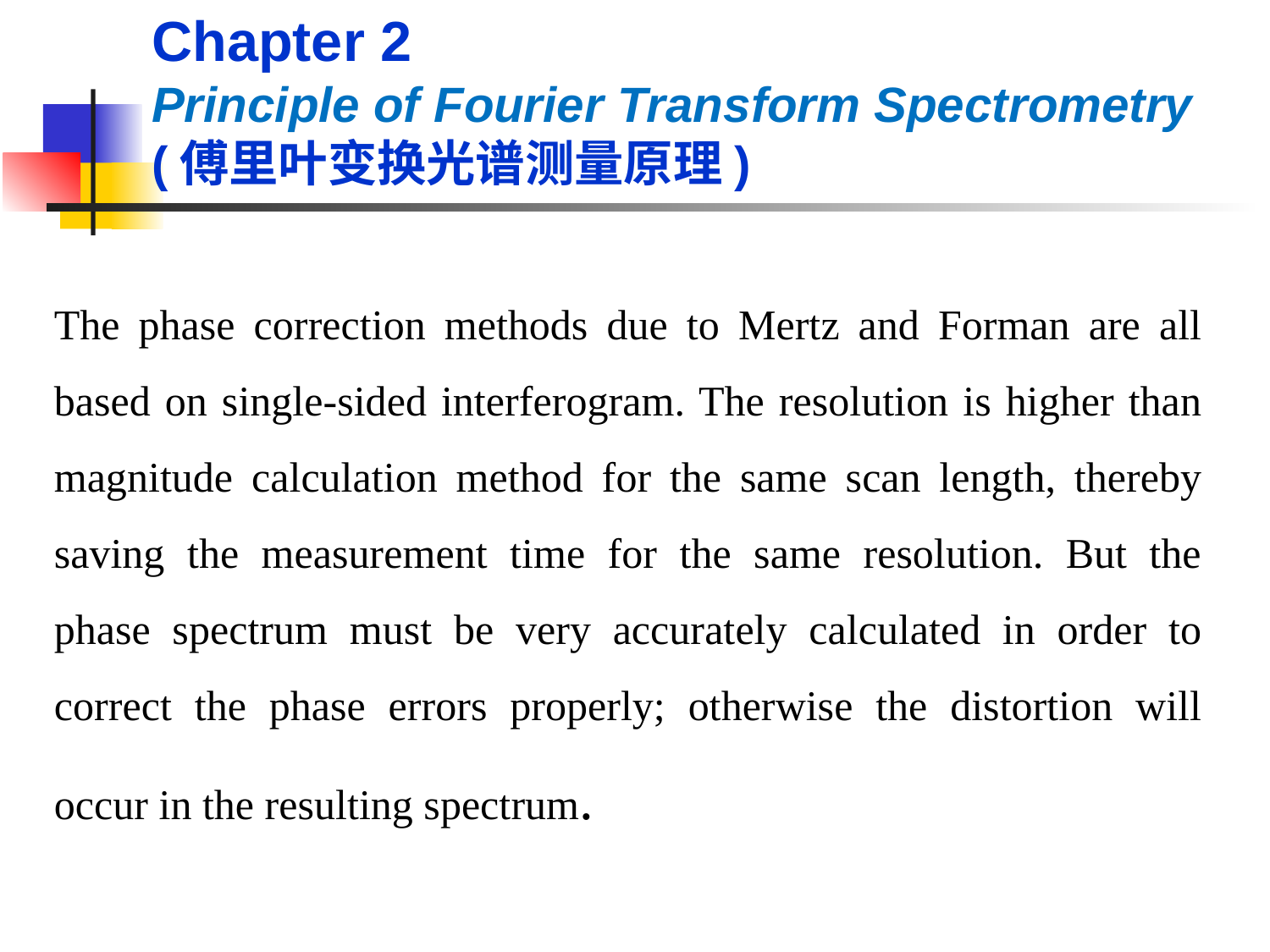

Chapter 2
Principle of Fourier Transform Spectrometry (傅里叶变换光谱测量原理)

The phase correction methods due to Mertz and Forman are all based on single-sided interferogram. The resolution is higher than magnitude calculation method for the same scan length, thereby saving the measurement time for the same resolution. But the phase spectrum must be very accurately calculated in order to correct the phase errors properly; otherwise the distortion will occur in the resulting spectrum.